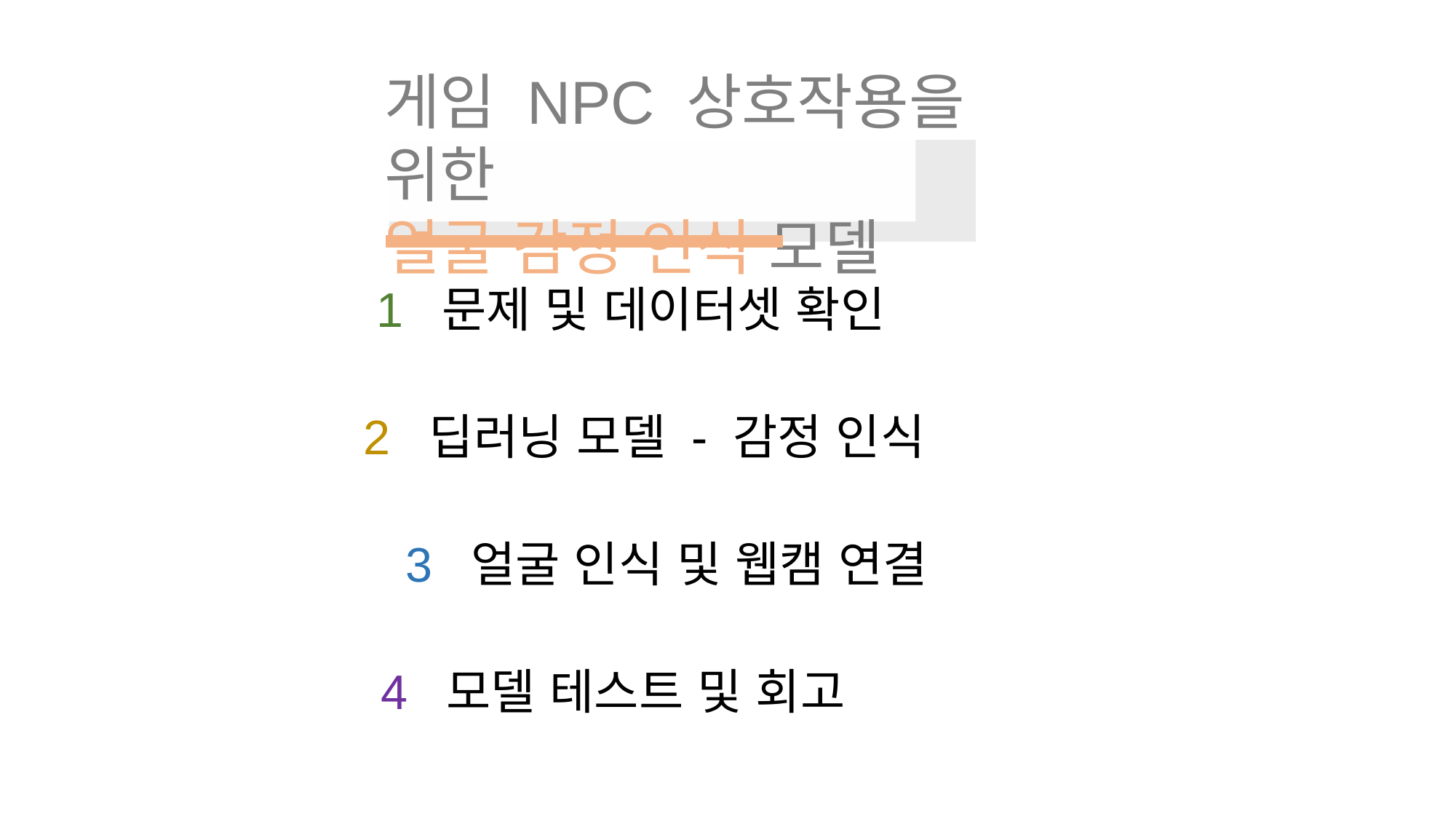

게임 NPC 상호작용을 위한
얼굴 감정 인식 모델

1  문제 및 데이터셋 확인
2  딥러닝 모델 - 감정 인식
3  얼굴 인식 및 웹캠 연결
4  모델 테스트 및 회고